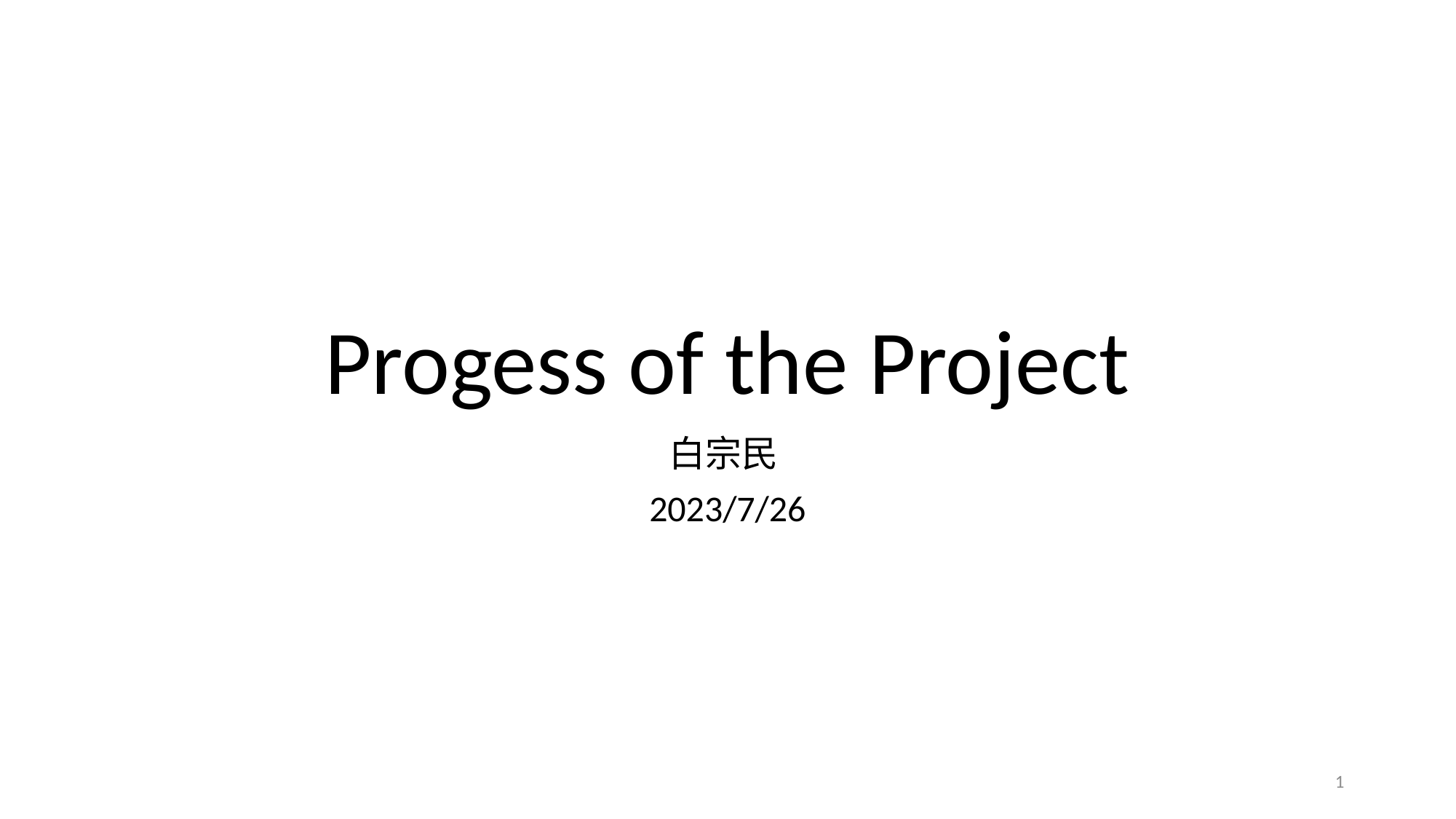

# Progess of the Project
白宗民
2023/7/26
1